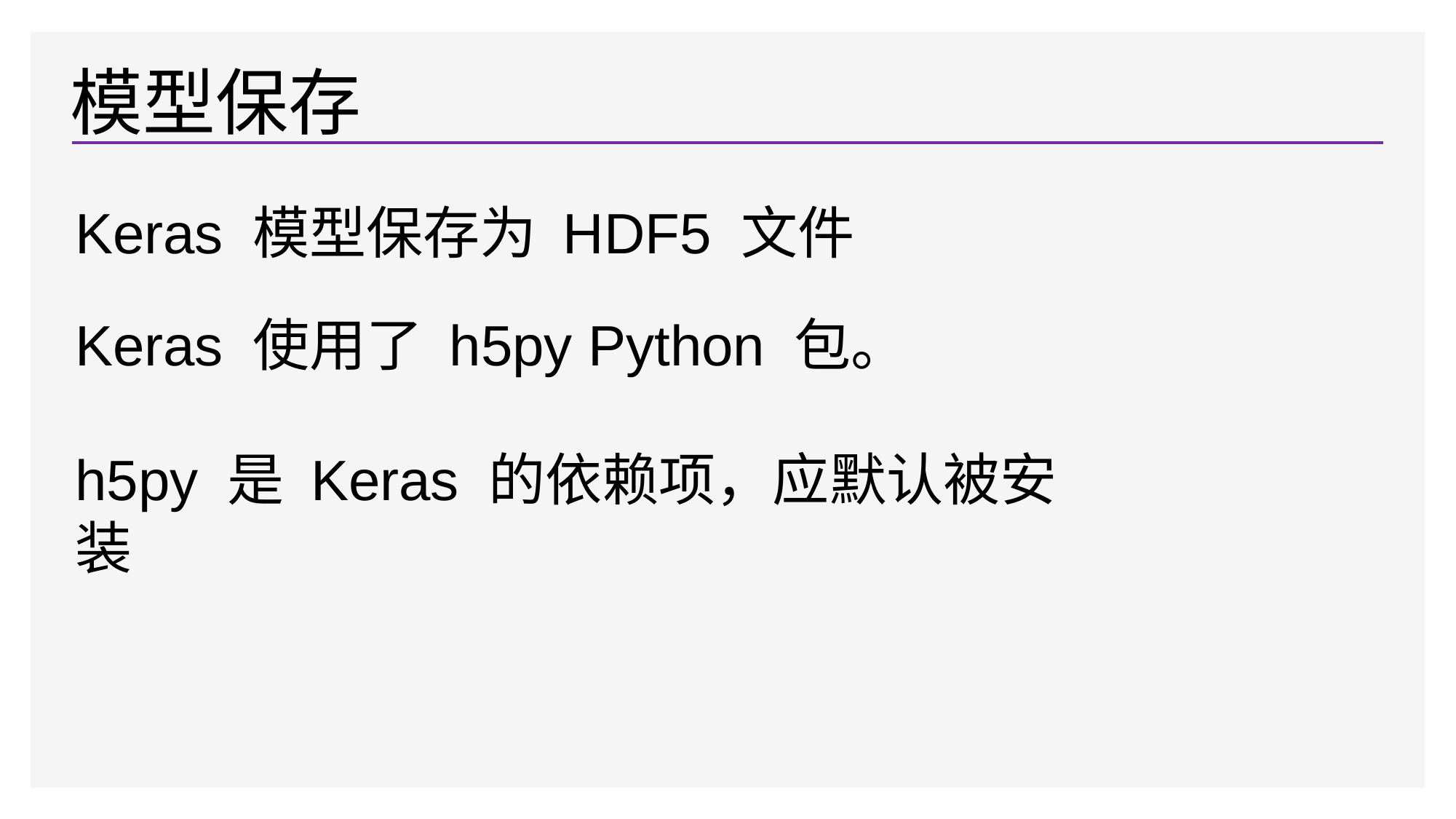

# 模型保存
Keras 模型保存为 HDF5 文件

Keras 使用了 h5py Python 包。
h5py 是 Keras 的依赖项，应默认被安装